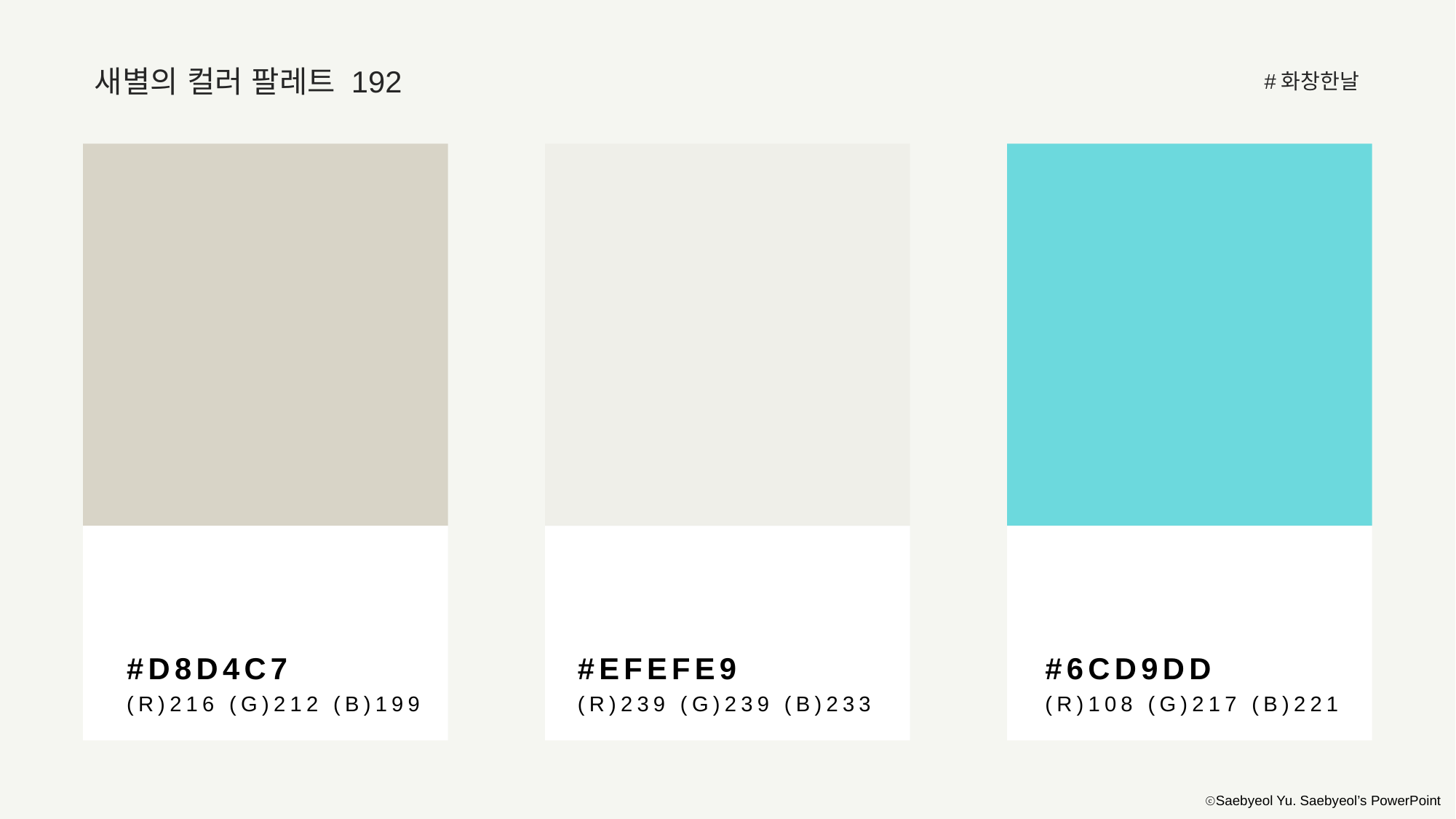

새별의 컬러 팔레트 192
#화창한날

#D8D4C7
(R)216 (G)212 (B)199
#EFEFE9
(R)239 (G)239 (B)233
#6CD9DD
(R)108 (G)217 (B)221